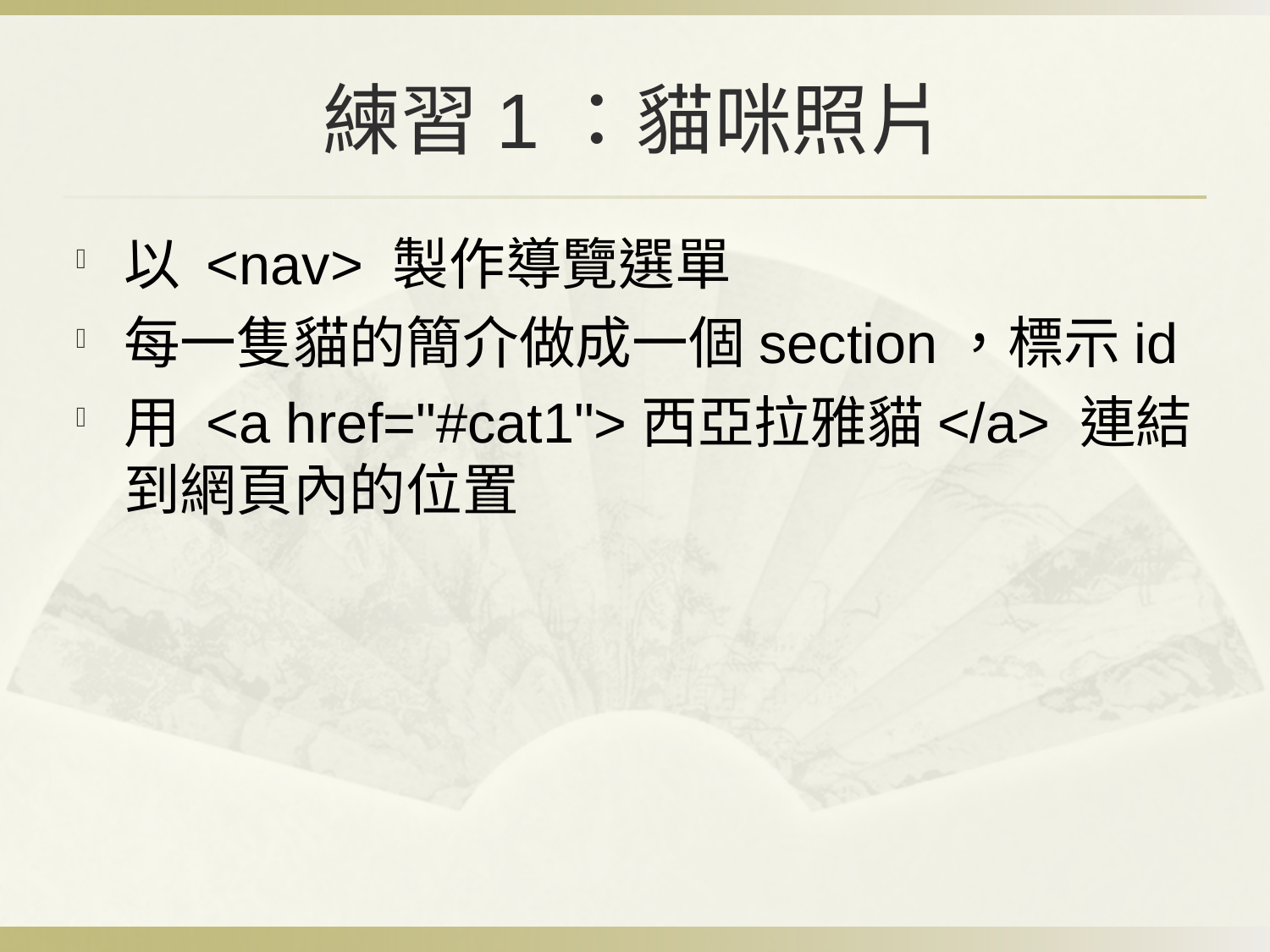

# 練習1：貓咪照片
以 <nav> 製作導覽選單
每一隻貓的簡介做成一個section，標示id
用 <a href="#cat1">西亞拉雅貓</a> 連結到網頁內的位置